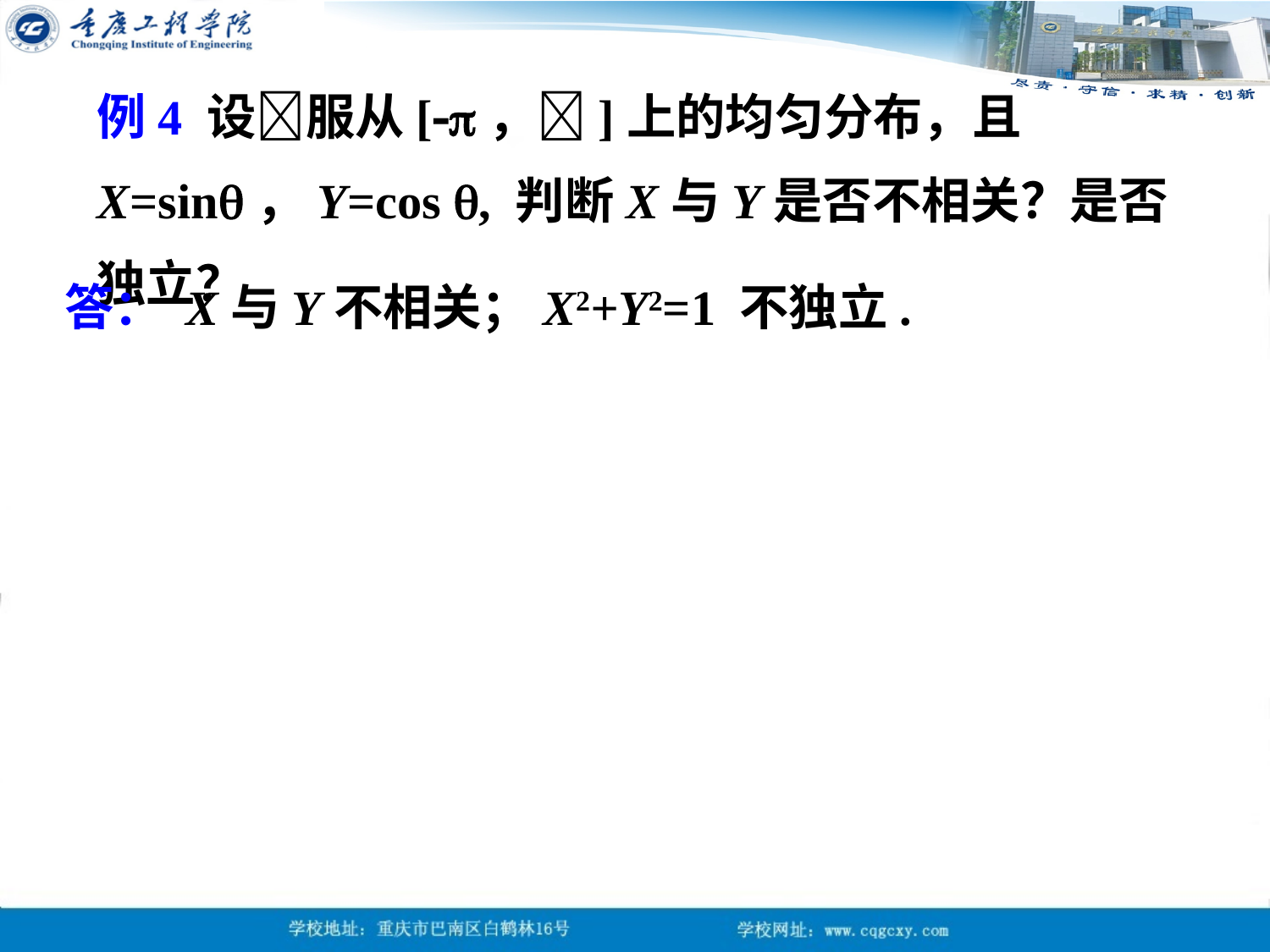

例4 设θ服从[−π，π]上的均匀分布，且X=sinθ，Y=cos θ, 判断X与Y是否不相关？是否独立？
答： X与Y不相关；X2+Y2=1 不独立.